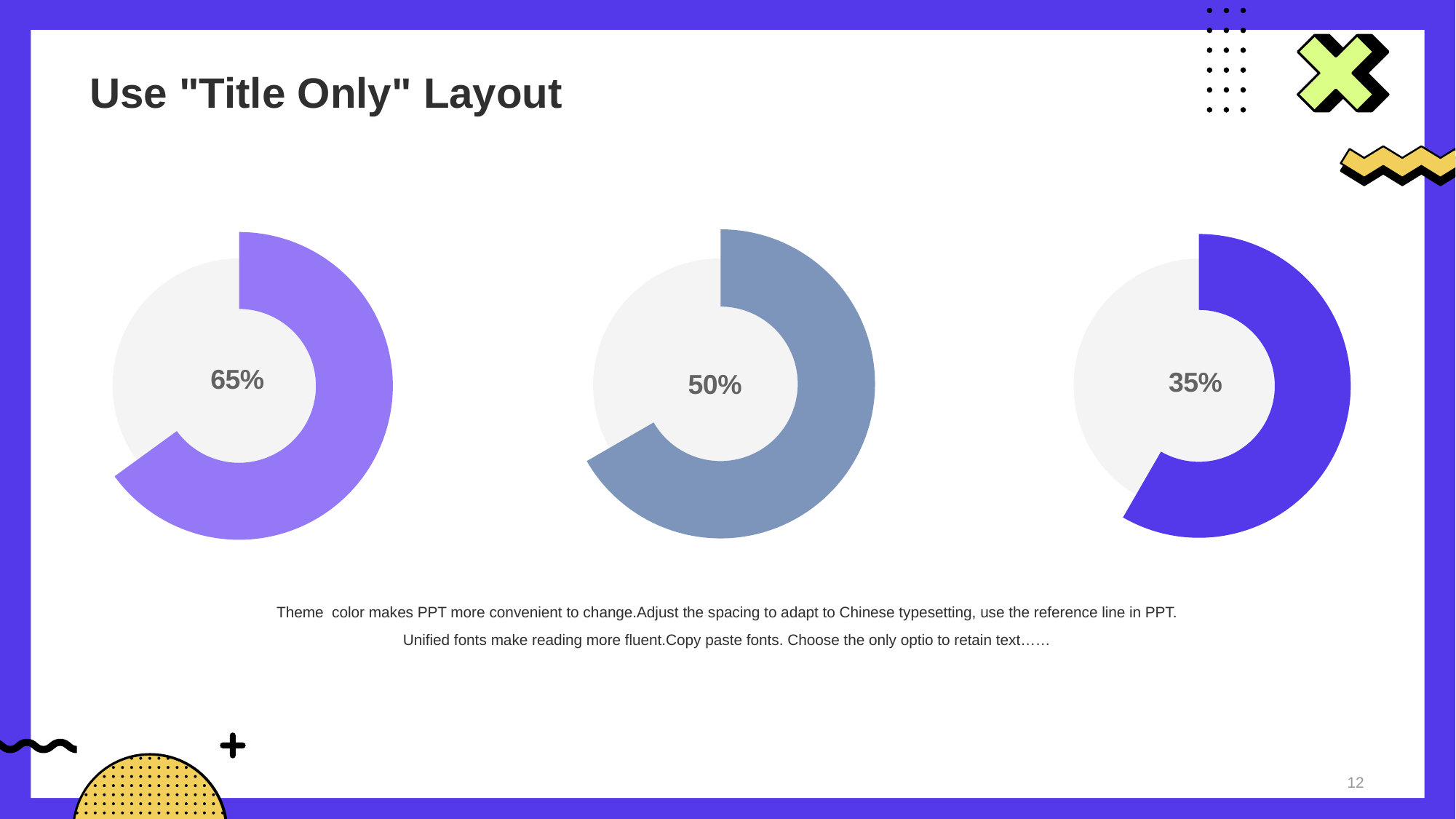

# Use "Title Only" Layout

### Chart

| Category | 销售额 |
|---|---|
| 第一季度 | 0.5 |
| 第二季度 | 0.25 |

### Chart

| Category | 销售额 |
|---|---|
| 第一季度 | 0.65 |
| 第二季度 | 0.35 |

### Chart

| Category | 销售额 |
|---|---|
| 第一季度 | 0.35 |
| 第二季度 | 0.25 |
Theme  color makes PPT more convenient to change.Adjust the spacing to adapt to Chinese typesetting, use the reference line in PPT. Unified fonts make reading more fluent.Copy paste fonts. Choose the only optio to retain text……
12